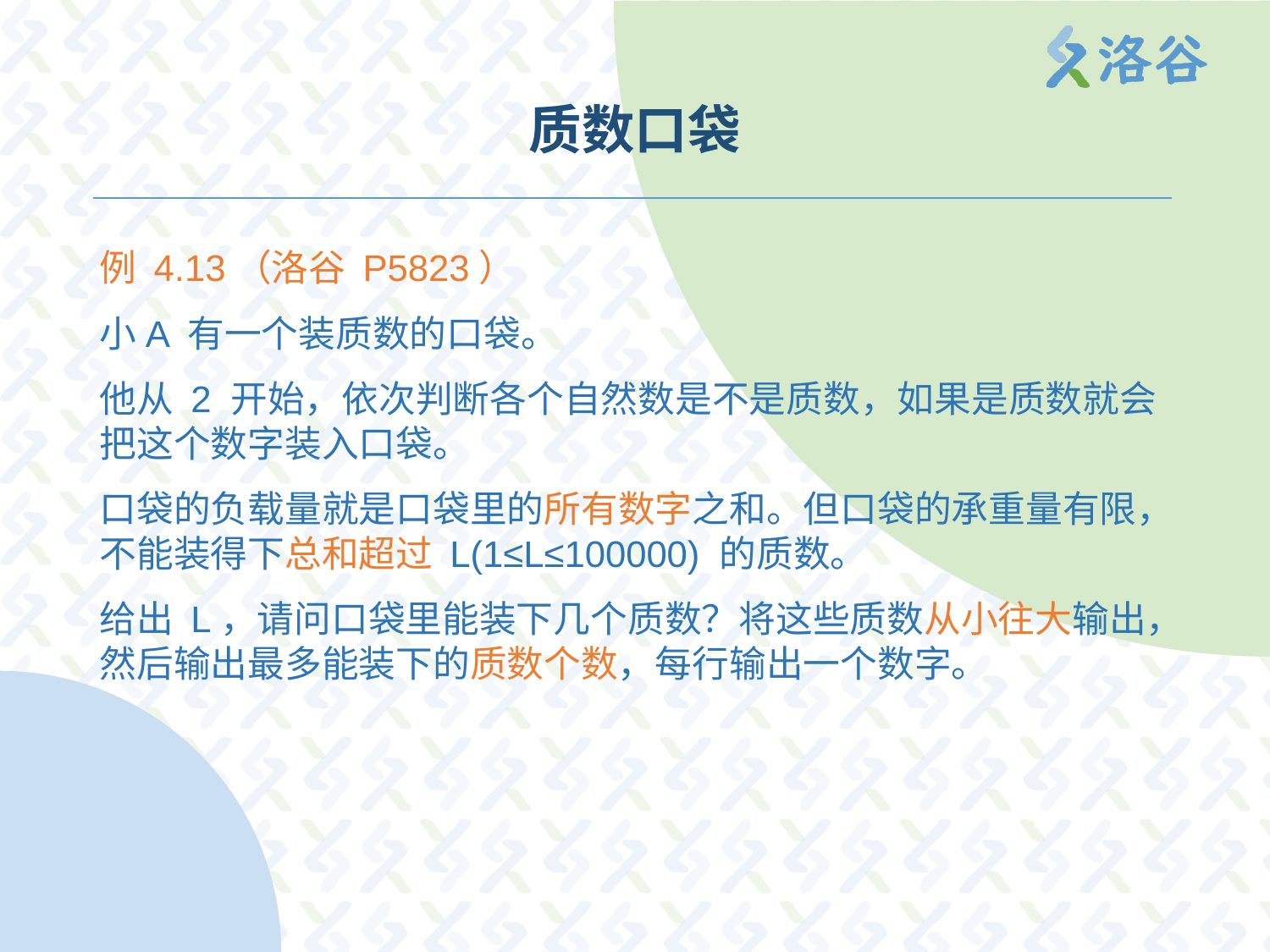

# 质数口袋
例 4.13（洛谷 P5823）
小A 有一个装质数的口袋。
他从 2 开始，依次判断各个自然数是不是质数，如果是质数就会把这个数字装入口袋。
口袋的负载量就是口袋里的所有数字之和。但口袋的承重量有限，不能装得下总和超过 L(1≤L≤100000) 的质数。
给出 L，请问口袋里能装下几个质数？将这些质数从小往大输出，然后输出最多能装下的质数个数，每行输出一个数字。